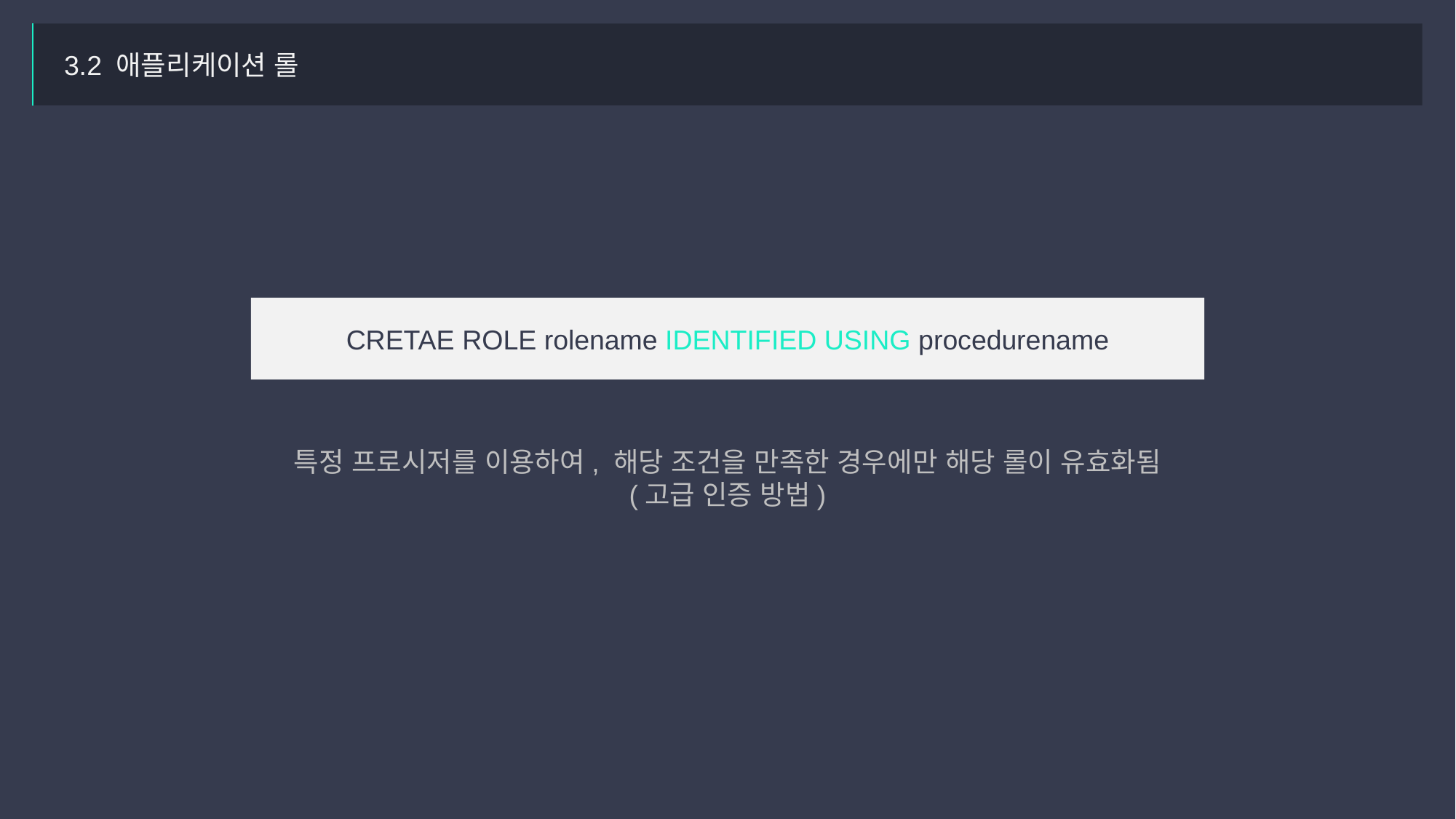

3.2 애플리케이션 롤
CRETAE ROLE rolename IDENTIFIED USING procedurename
특정 프로시저를 이용하여, 해당 조건을 만족한 경우에만 해당 롤이 유효화됨
(고급 인증 방법)